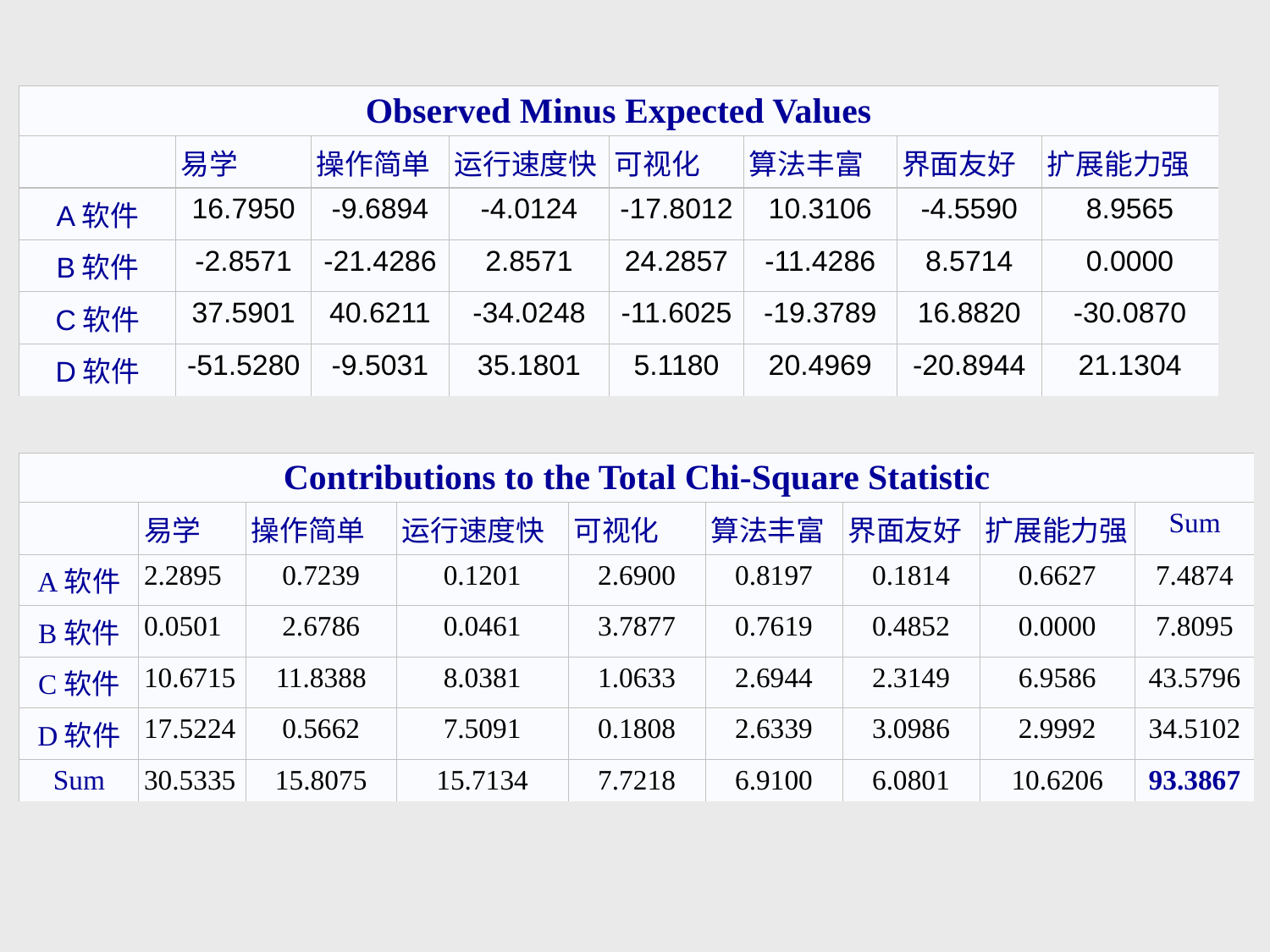

| Observed Minus Expected Values |  |  |  |  |  |  |  |
| --- | --- | --- | --- | --- | --- | --- | --- |
|  | 易学 | 操作简单 | 运行速度快 | 可视化 | 算法丰富 | 界面友好 | 扩展能力强 |
| A软件 | 16.7950 | -9.6894 | -4.0124 | -17.8012 | 10.3106 | -4.5590 | 8.9565 |
| B软件 | -2.8571 | -21.4286 | 2.8571 | 24.2857 | -11.4286 | 8.5714 | 0.0000 |
| C软件 | 37.5901 | 40.6211 | -34.0248 | -11.6025 | -19.3789 | 16.8820 | -30.0870 |
| D软件 | -51.5280 | -9.5031 | 35.1801 | 5.1180 | 20.4969 | -20.8944 | 21.1304 |
| Contributions to the Total Chi-Square Statistic |  |  |  |  |  |  |  |  |
| --- | --- | --- | --- | --- | --- | --- | --- | --- |
|  | 易学 | 操作简单 | 运行速度快 | 可视化 | 算法丰富 | 界面友好 | 扩展能力强 | Sum |
| A软件 | 2.2895 | 0.7239 | 0.1201 | 2.6900 | 0.8197 | 0.1814 | 0.6627 | 7.4874 |
| B软件 | 0.0501 | 2.6786 | 0.0461 | 3.7877 | 0.7619 | 0.4852 | 0.0000 | 7.8095 |
| C软件 | 10.6715 | 11.8388 | 8.0381 | 1.0633 | 2.6944 | 2.3149 | 6.9586 | 43.5796 |
| D软件 | 17.5224 | 0.5662 | 7.5091 | 0.1808 | 2.6339 | 3.0986 | 2.9992 | 34.5102 |
| Sum | 30.5335 | 15.8075 | 15.7134 | 7.7218 | 6.9100 | 6.0801 | 10.6206 | 93.3867 |